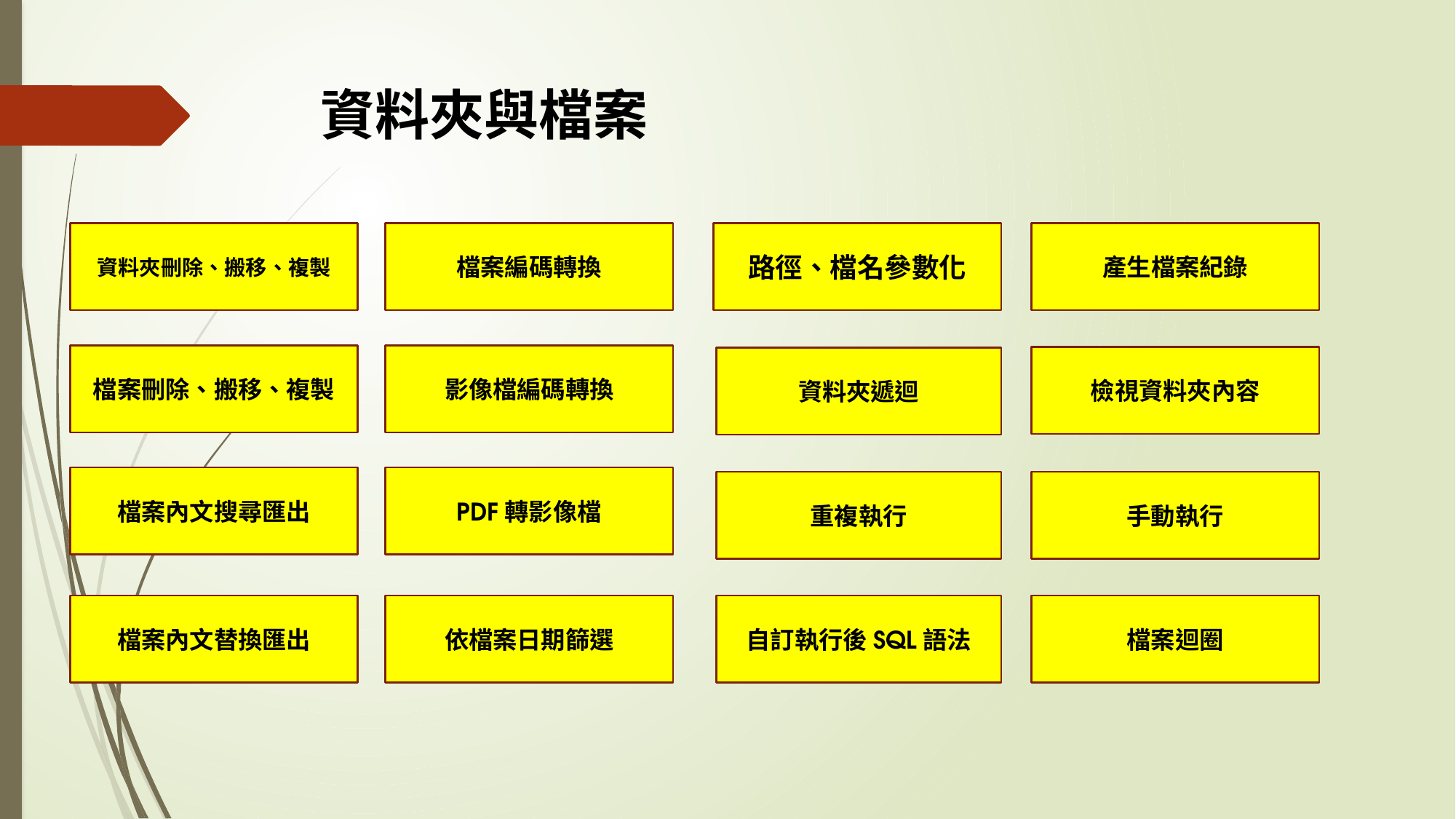

# 資料夾與檔案
資料夾刪除、搬移、複製
檔案編碼轉換
路徑、檔名參數化
產生檔案紀錄
檔案刪除、搬移、複製
影像檔編碼轉換
檢視資料夾內容
資料夾遞迴
檔案內文搜尋匯出
PDF轉影像檔
重複執行
手動執行
檔案內文替換匯出
依檔案日期篩選
自訂執行後SQL語法
檔案迴圈